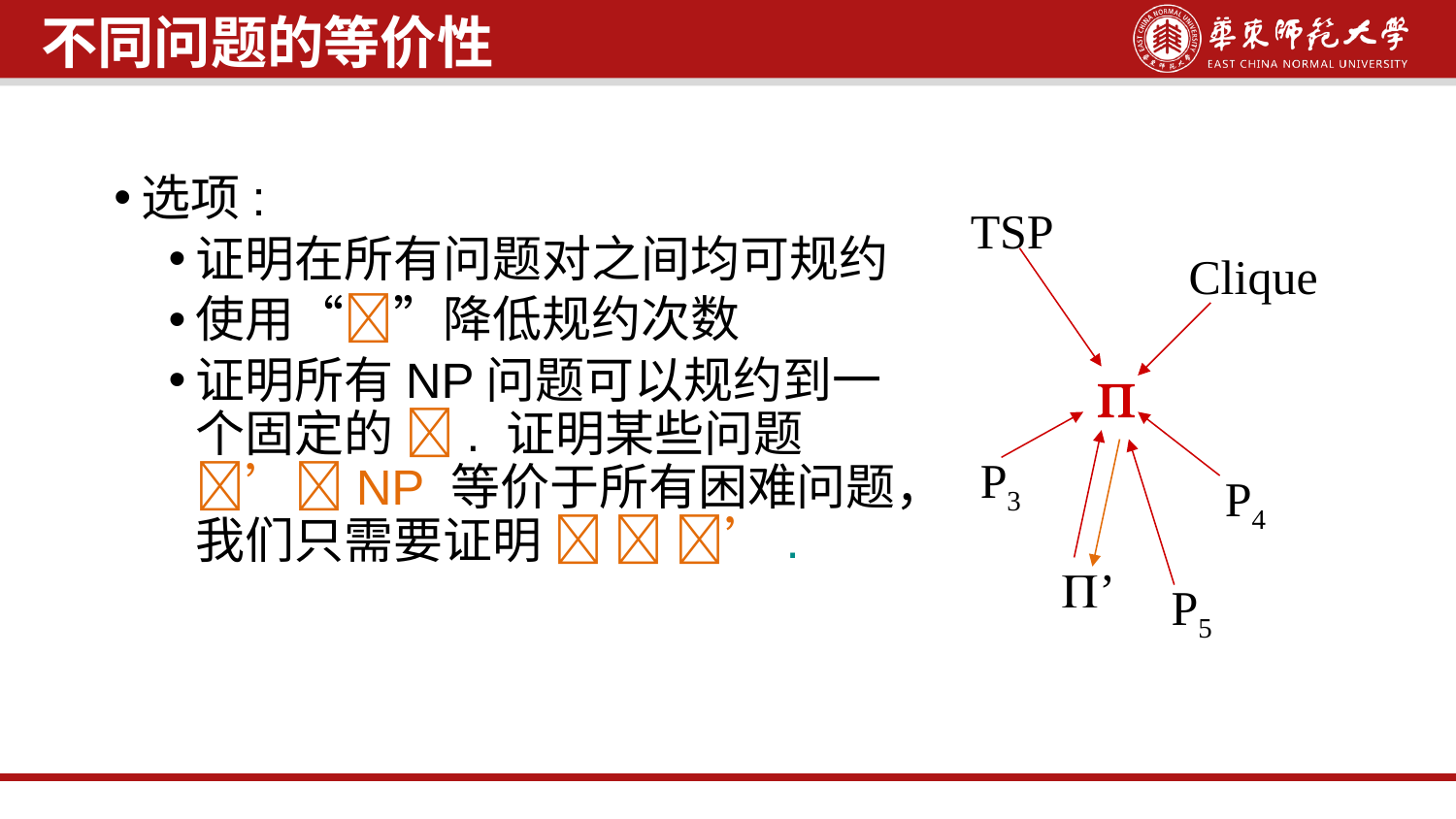

不同问题的等价性
选项:
证明在所有问题对之间均可规约
使用“≤”降低规约次数
证明所有NP问题可以规约到一个固定的 Π. 证明某些问题 Π’∈NP 等价于所有困难问题，我们只需要证明 Π ≤ Π’.
TSP
Clique

Π

P3
P4
Π’
P5